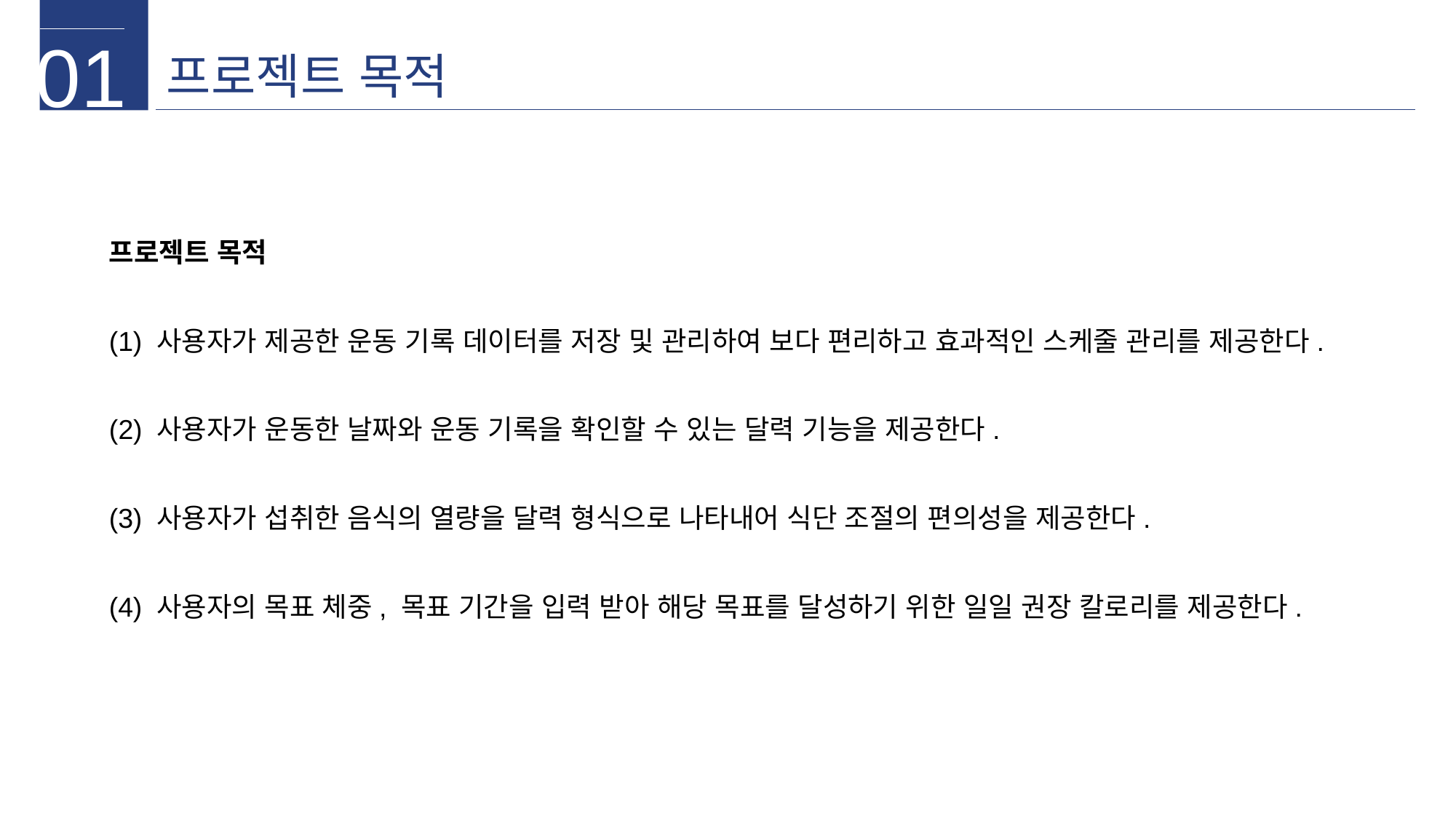

01
프로젝트 목적
프로젝트 목적
(1) 사용자가 제공한 운동 기록 데이터를 저장 및 관리하여 보다 편리하고 효과적인 스케줄 관리를 제공한다.
(2) 사용자가 운동한 날짜와 운동 기록을 확인할 수 있는 달력 기능을 제공한다.
(3) 사용자가 섭취한 음식의 열량을 달력 형식으로 나타내어 식단 조절의 편의성을 제공한다.
(4) 사용자의 목표 체중, 목표 기간을 입력 받아 해당 목표를 달성하기 위한 일일 권장 칼로리를 제공한다.